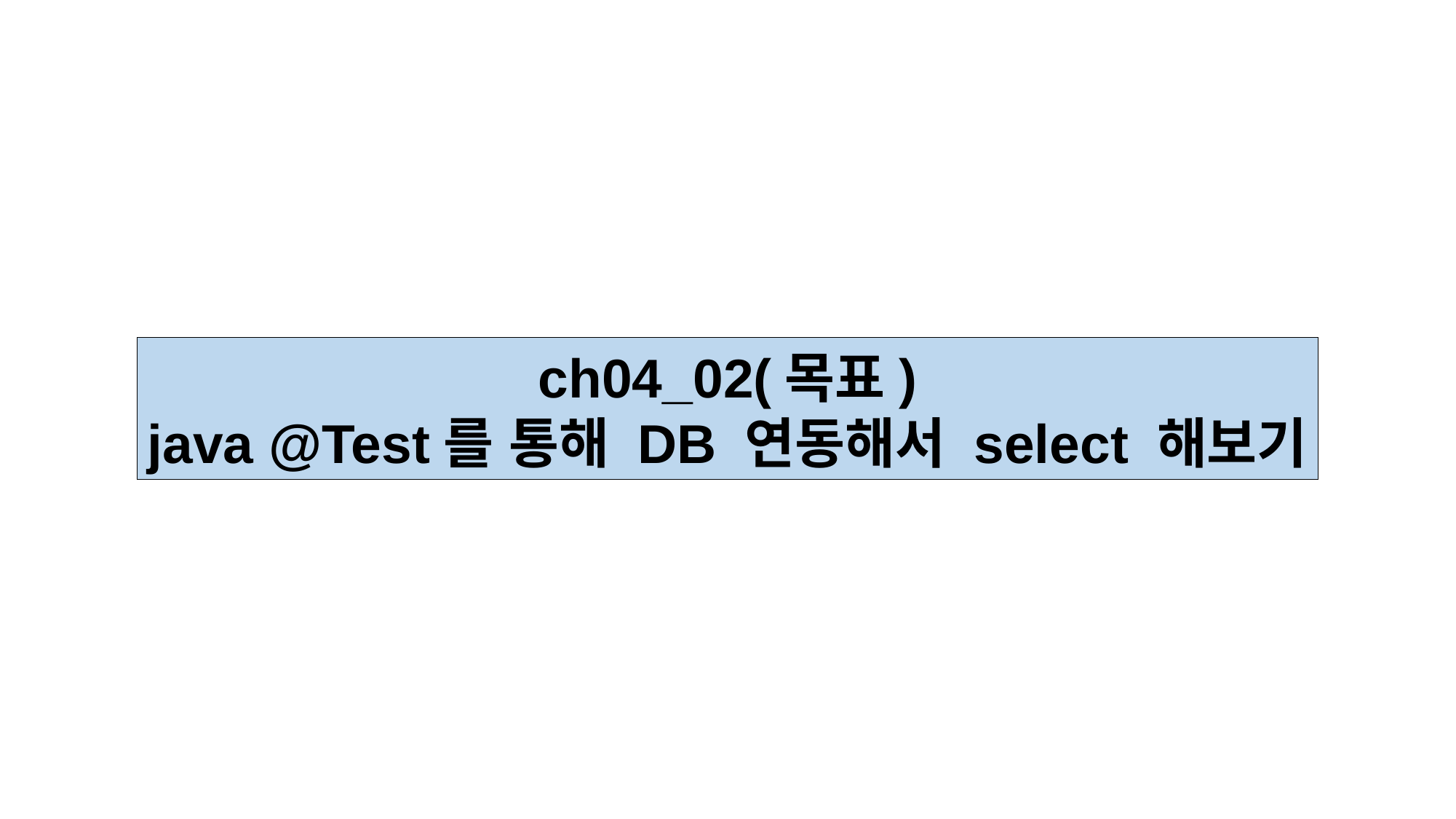

ch04_02(목표)
java @Test를 통해 DB 연동해서 select 해보기